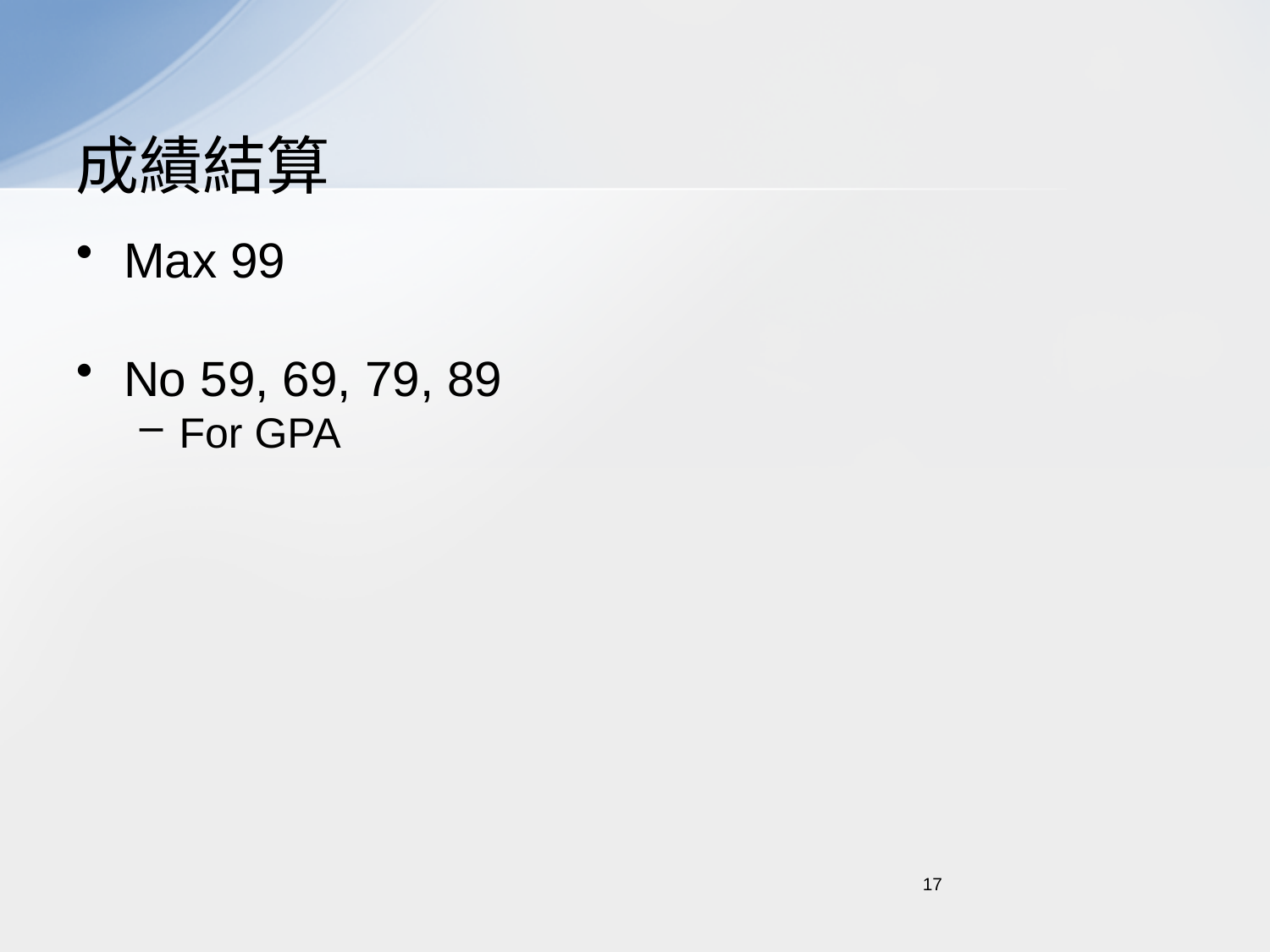

# 成績結算
Max 99

No 59, 69, 79, 89
For GPA

17